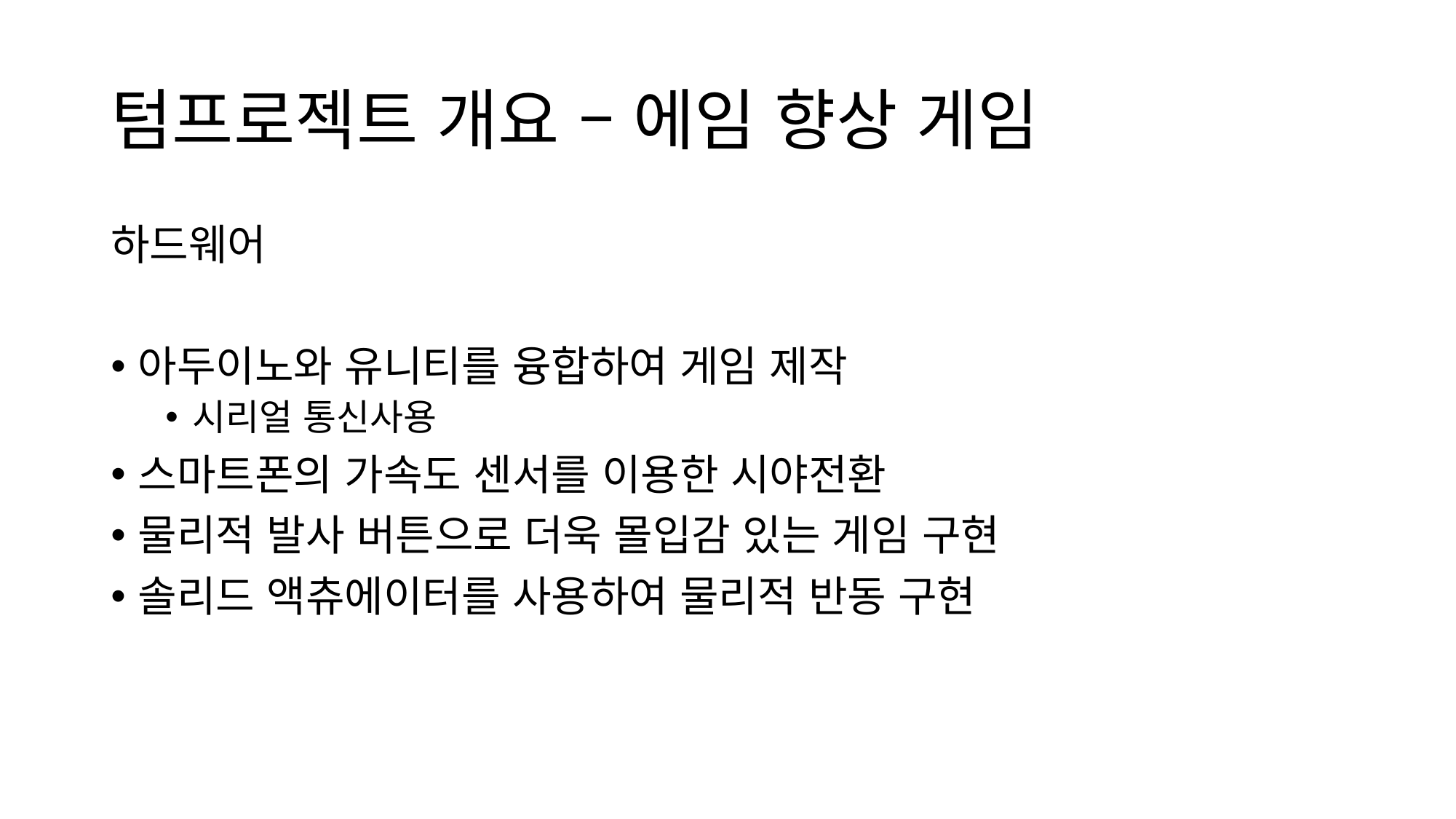

# 텀프로젝트 개요 – 에임 향상 게임
하드웨어

아두이노와 유니티를 융합하여 게임 제작
시리얼 통신사용
스마트폰의 가속도 센서를 이용한 시야전환
물리적 발사 버튼으로 더욱 몰입감 있는 게임 구현
솔리드 액츄에이터를 사용하여 물리적 반동 구현